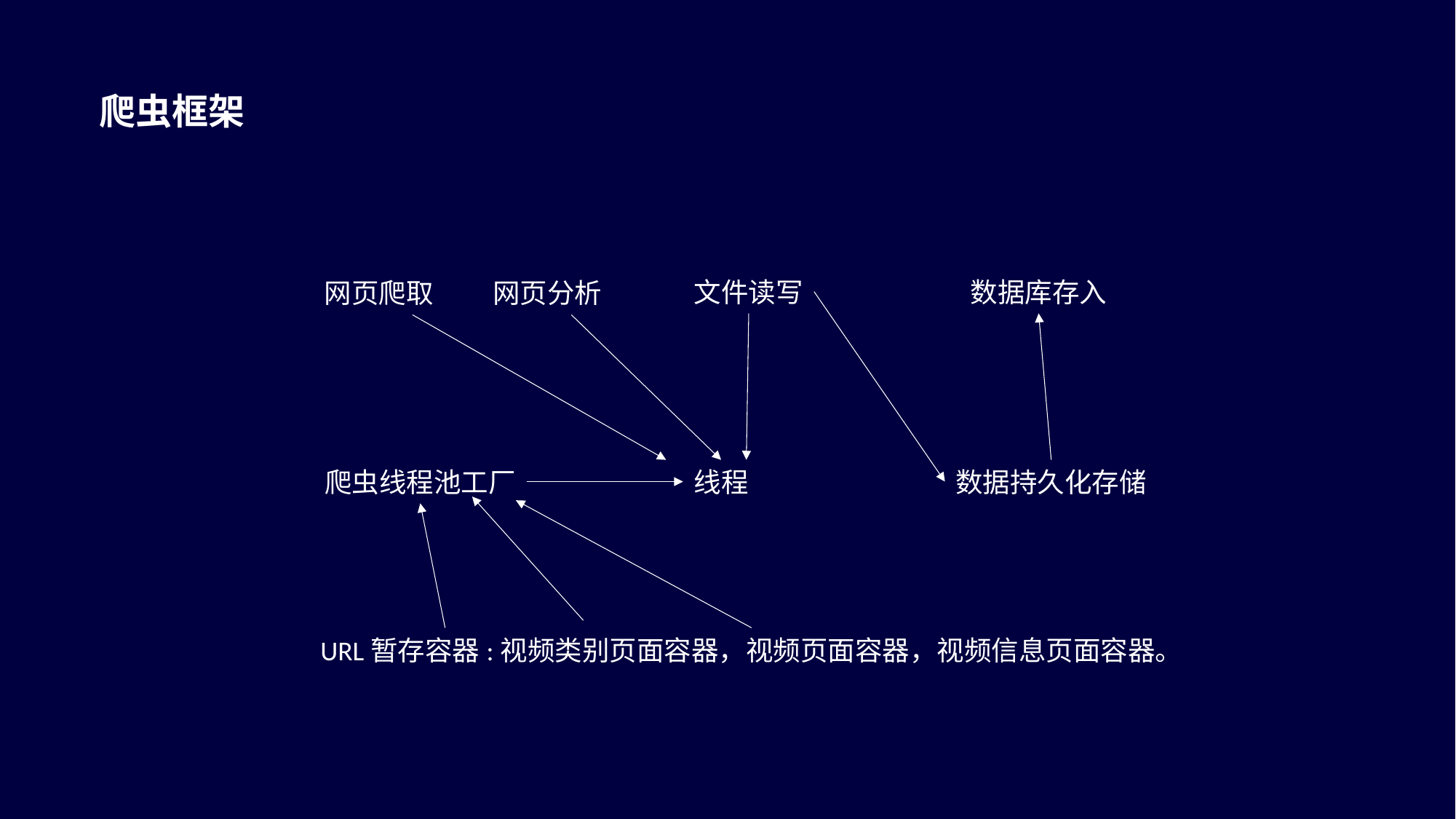

爬虫框架
数据库存入
文件读写
网页爬取
网页分析
数据持久化存储
爬虫线程池工厂
线程
URL暂存容器:视频类别页面容器，视频页面容器，视频信息页面容器。